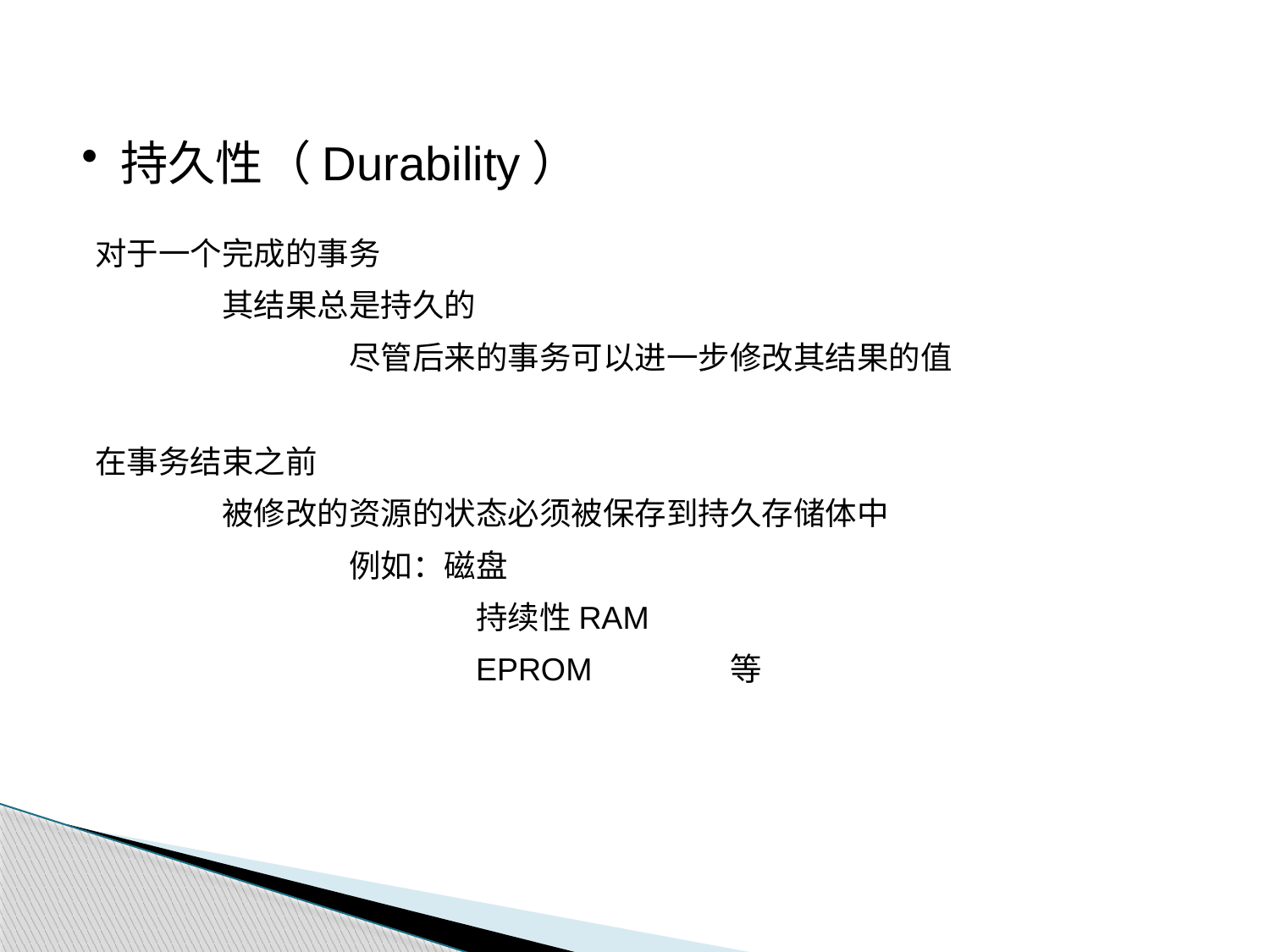

持久性（Durability）
对于一个完成的事务
	其结果总是持久的
		尽管后来的事务可以进一步修改其结果的值

在事务结束之前
	被修改的资源的状态必须被保存到持久存储体中
		例如：磁盘
			持续性RAM
			EPROM		等